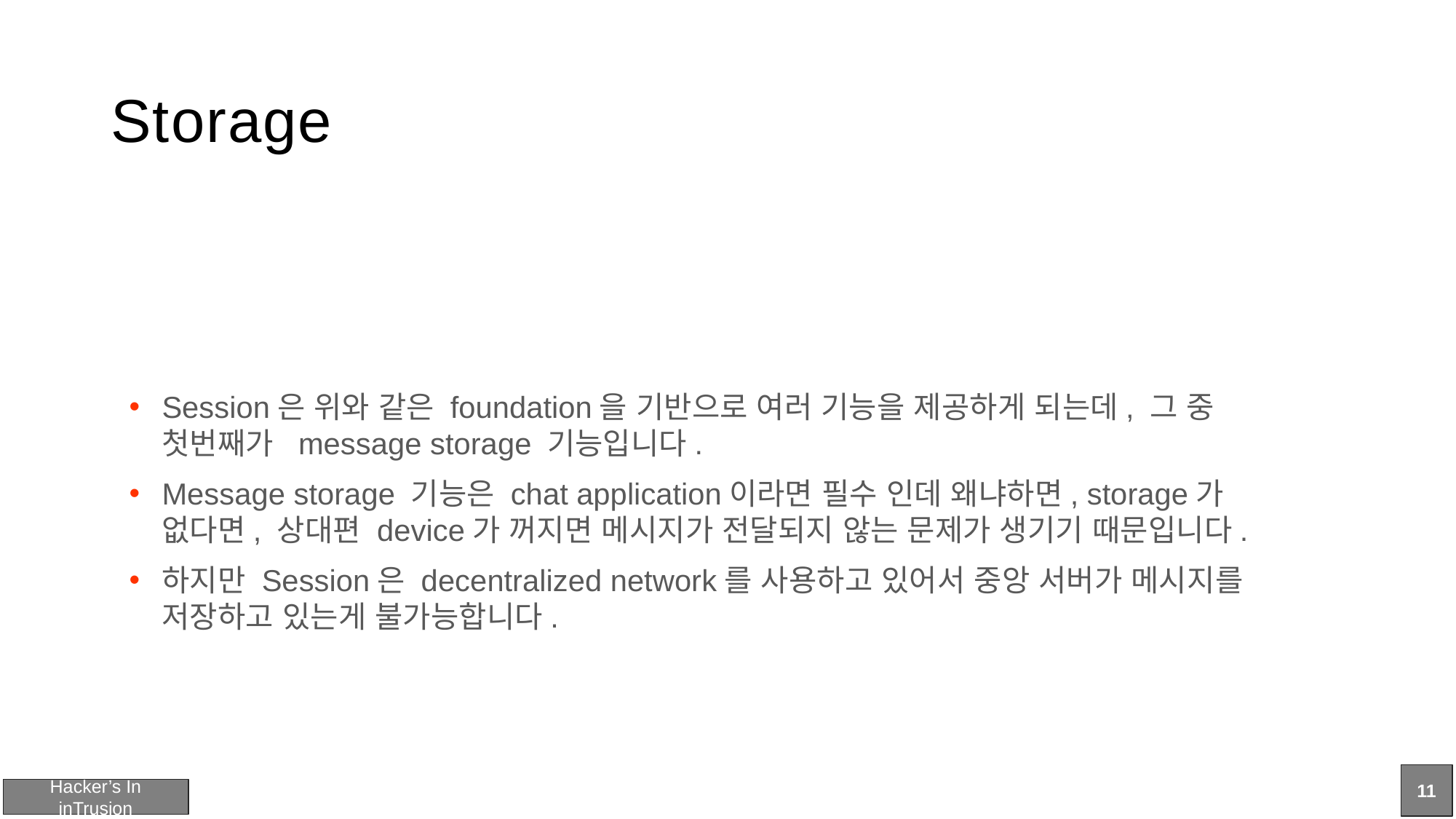

# Storage

Session은 위와 같은 foundation을 기반으로 여러 기능을 제공하게 되는데, 그 중 첫번째가  message storage 기능입니다.
Message storage 기능은 chat application이라면 필수 인데 왜냐하면, storage가 없다면, 상대편 device가 꺼지면 메시지가 전달되지 않는 문제가 생기기 때문입니다.
하지만 Session은 decentralized network를 사용하고 있어서 중앙 서버가 메시지를 저장하고 있는게 불가능합니다.
11
Hacker’s In inTrusion